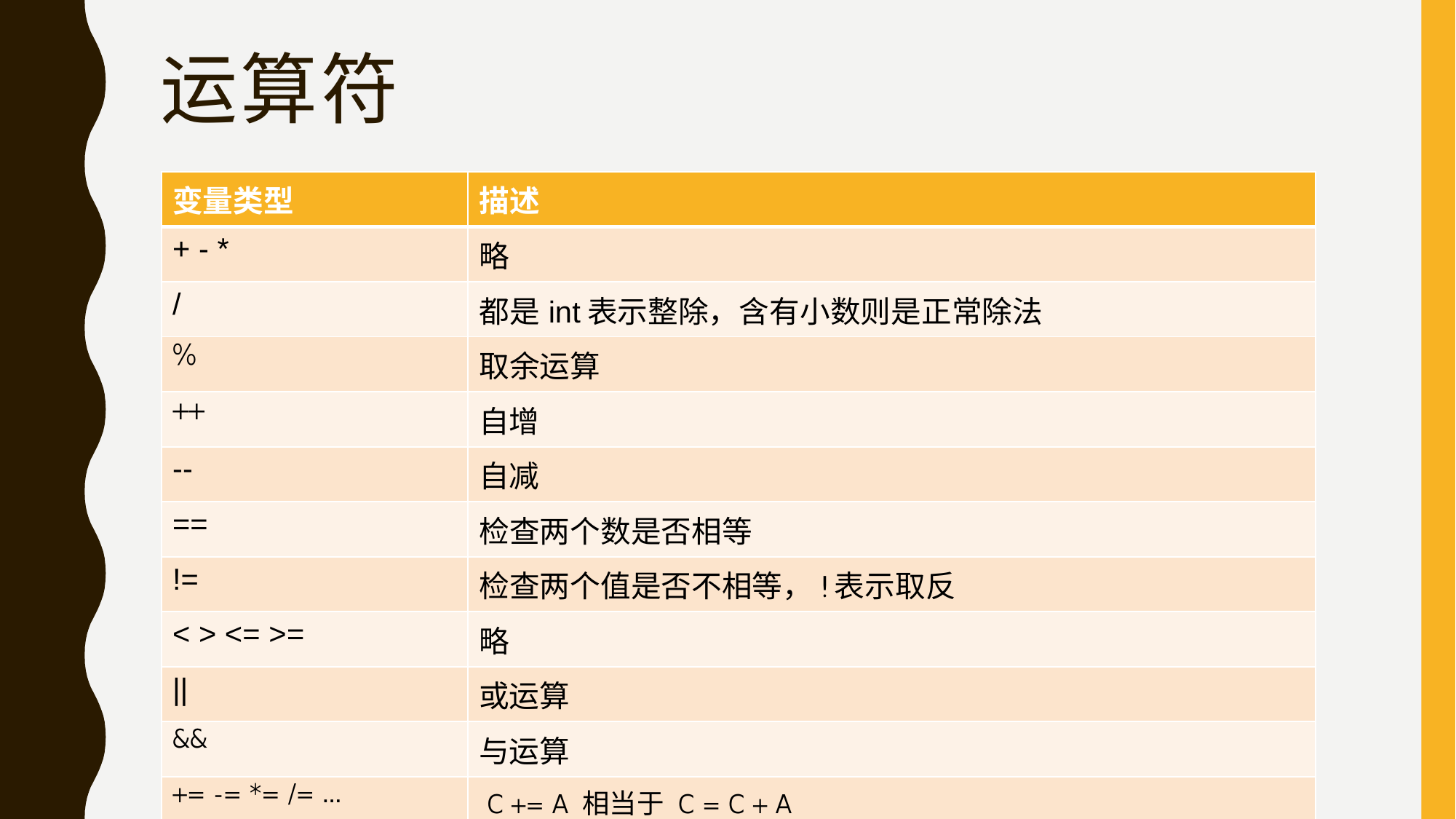

# 运算符

| 变量类型 | 描述 |
| --- | --- |
| + - \* | 略 |
| / | 都是int表示整除，含有小数则是正常除法 |
| % | 取余运算 |
| ++ | 自增 |
| -- | 自减 |
| == | 检查两个数是否相等 |
| != | 检查两个值是否不相等，!表示取反 |
| < > <= >= | 略 |
| || | 或运算 |
| && | 与运算 |
| += -= \*= /= … | C += A 相当于 C = C + A |